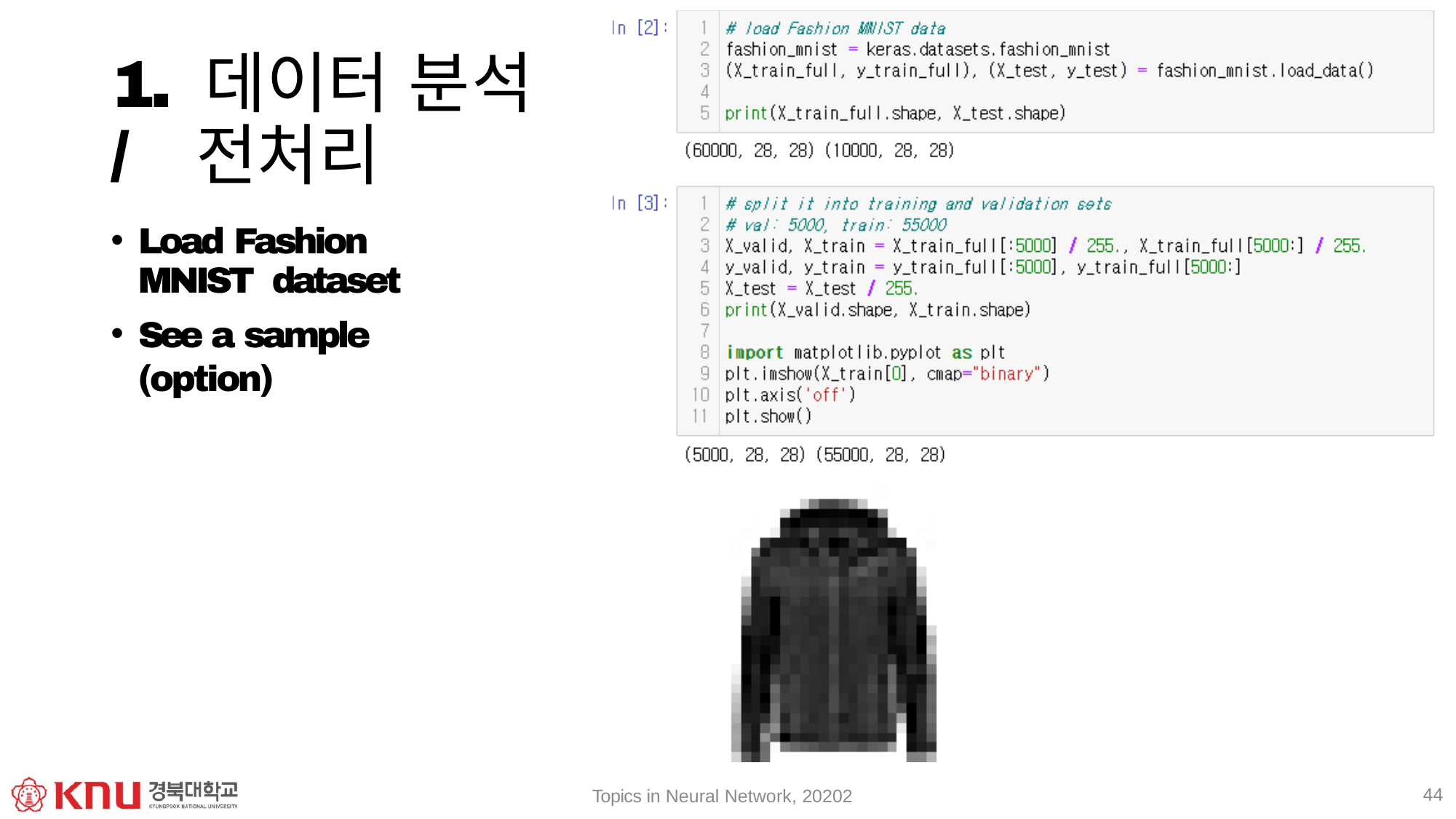

# 1. 데이터 분석/  전처리
Load Fashion MNIST  dataset
See a sample (option)
44
Topics in Neural Network, 20202